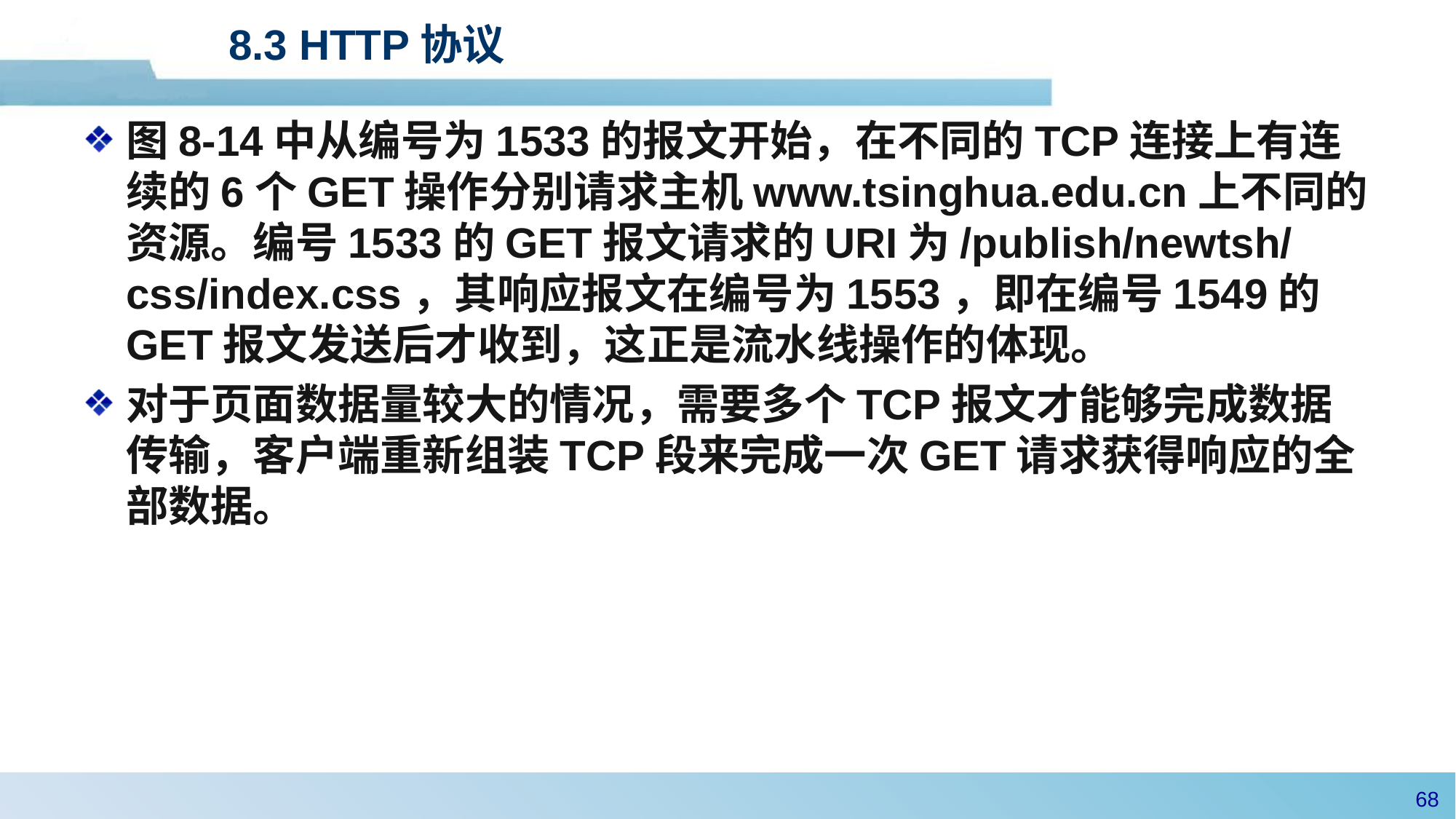

# 8.3 HTTP协议
图8-14中从编号为1533的报文开始，在不同的TCP连接上有连续的6个GET操作分别请求主机www.tsinghua.edu.cn上不同的资源。编号1533的GET报文请求的URI为/publish/newtsh/css/index.css，其响应报文在编号为1553，即在编号1549的GET报文发送后才收到，这正是流水线操作的体现。
对于页面数据量较大的情况，需要多个TCP报文才能够完成数据传输，客户端重新组装TCP段来完成一次GET请求获得响应的全部数据。

68